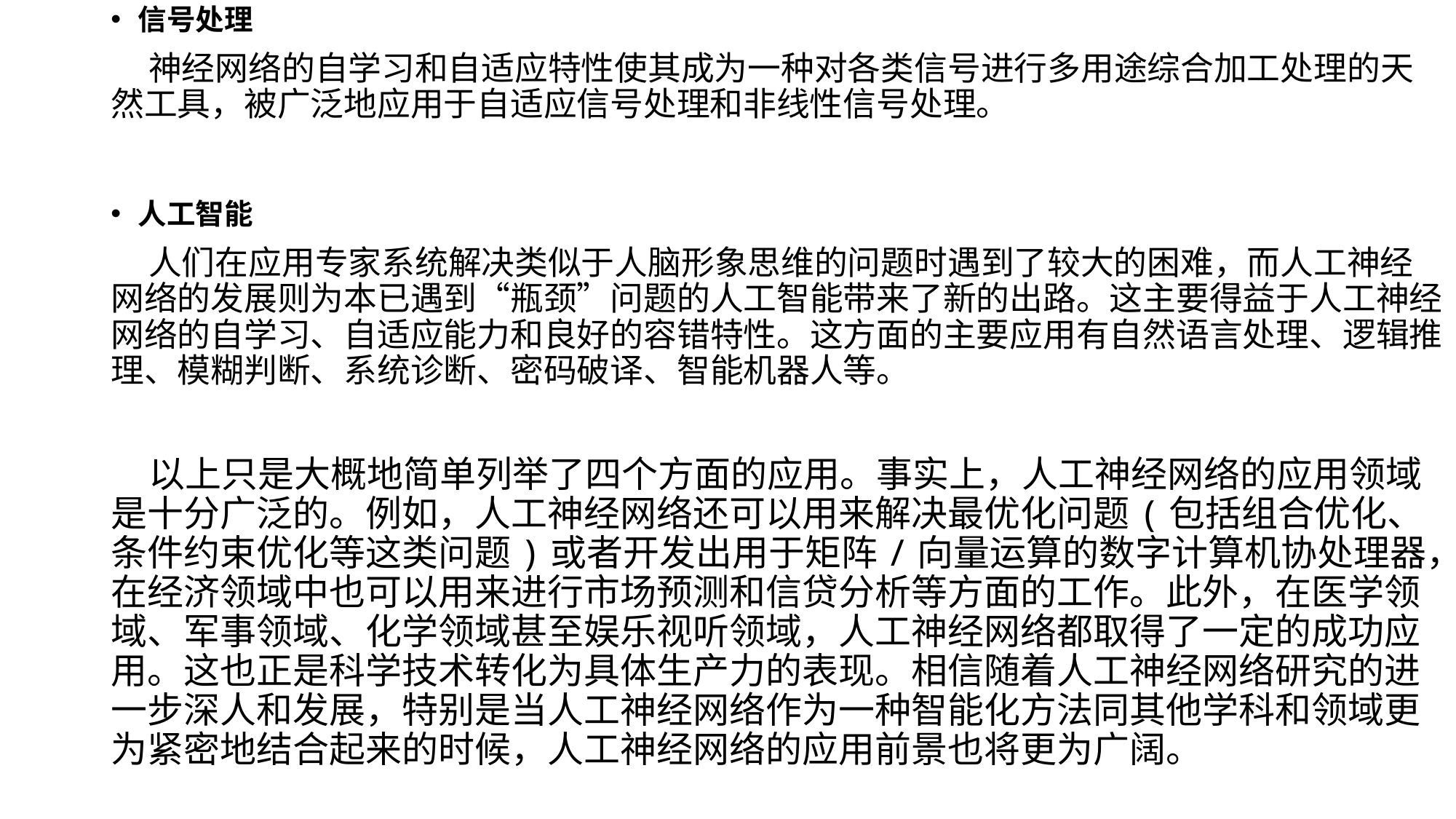

信号处理
    神经网络的自学习和自适应特性使其成为一种对各类信号进行多用途综合加工处理的天然工具，被广泛地应用于自适应信号处理和非线性信号处理。

人工智能
    人们在应用专家系统解决类似于人脑形象思维的问题时遇到了较大的困难，而人工神经网络的发展则为本已遇到“瓶颈”问题的人工智能带来了新的出路。这主要得益于人工神经网络的自学习、自适应能力和良好的容错特性。这方面的主要应用有自然语言处理、逻辑推理、模糊判断、系统诊断、密码破译、智能机器人等。

    以上只是大概地简单列举了四个方面的应用。事实上，人工神经网络的应用领域是十分广泛的。例如，人工神经网络还可以用来解决最优化问题(包括组合优化、条件约束优化等这类问题)或者开发出用于矩阵/向量运算的数字计算机协处理器，在经济领域中也可以用来进行市场预测和信贷分析等方面的工作。此外，在医学领域、军事领域、化学领域甚至娱乐视听领域，人工神经网络都取得了一定的成功应用。这也正是科学技术转化为具体生产力的表现。相信随着人工神经网络研究的进一步深人和发展，特别是当人工神经网络作为一种智能化方法同其他学科和领域更为紧密地结合起来的时候，人工神经网络的应用前景也将更为广阔。